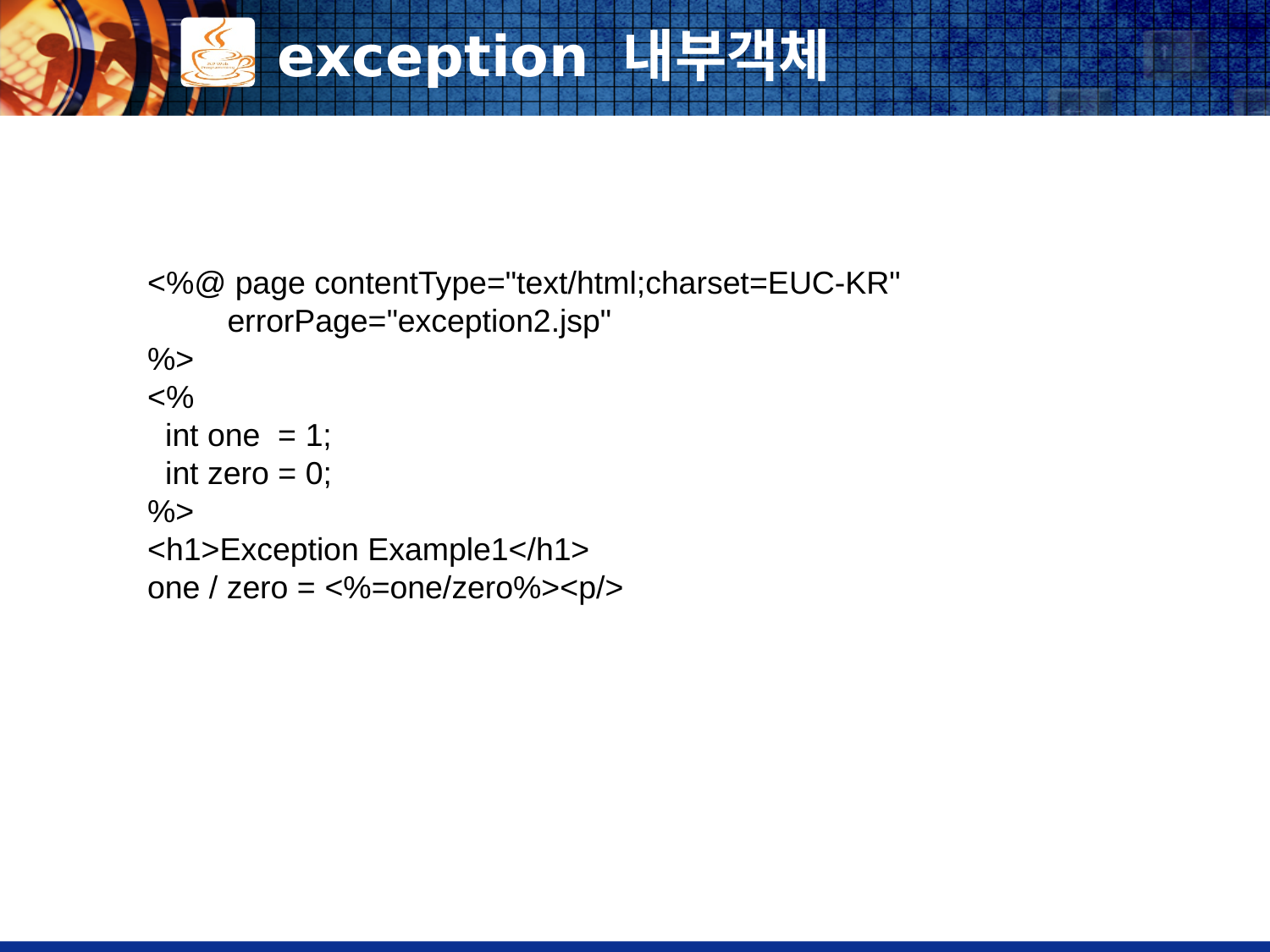

# exception 내부객체
<%@ page contentType="text/html;charset=EUC-KR"
         errorPage="exception2.jsp"
%>
<%
  int one  = 1;
  int zero = 0;
%>
<h1>Exception Example1</h1>
one / zero = <%=one/zero%><p/>